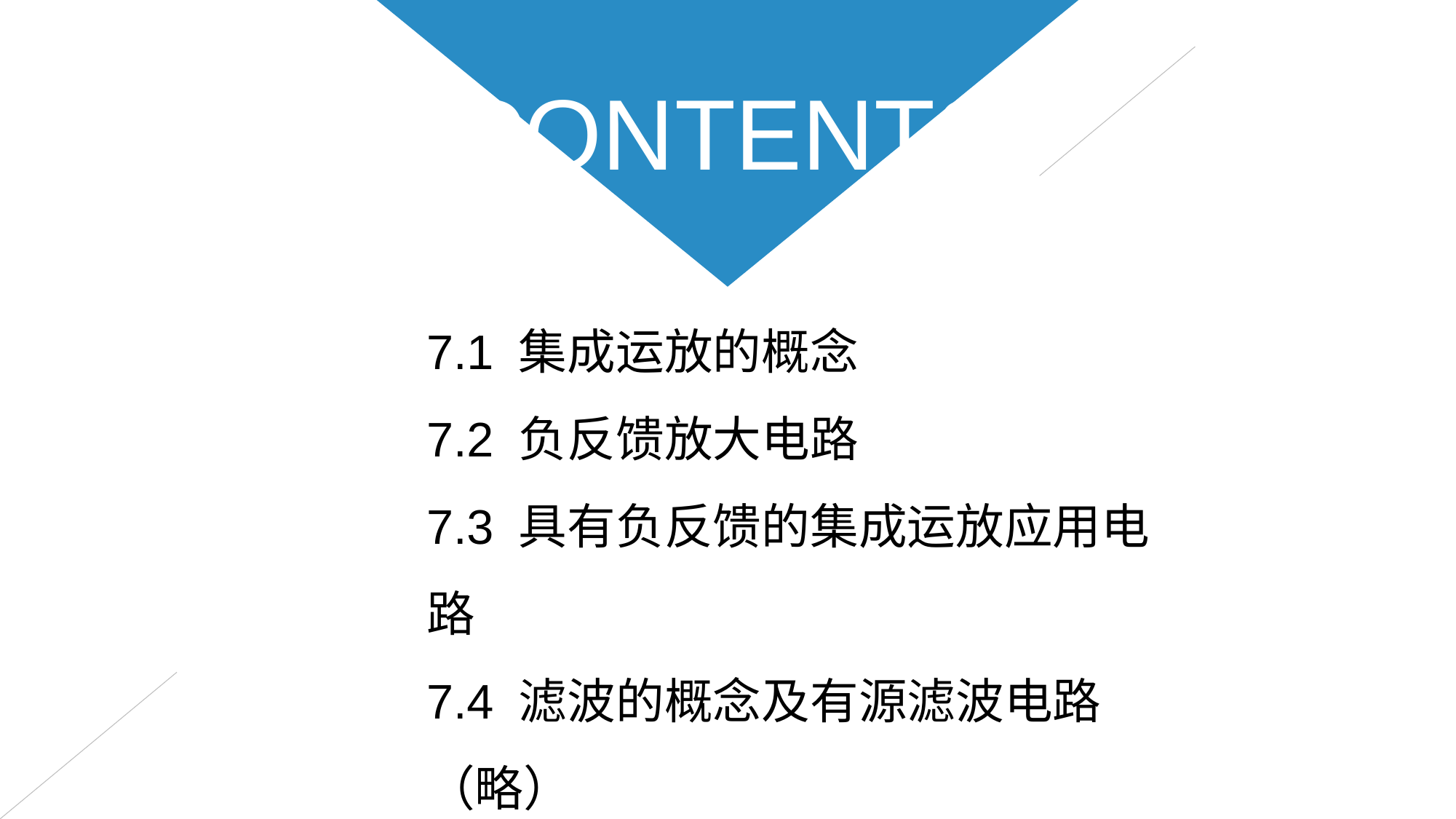

CONTENTS
7.1 集成运放的概念
7.2 负反馈放大电路
7.3 具有负反馈的集成运放应用电路
7.4 滤波的概念及有源滤波电路（略）
7.5 电压比较器（略）